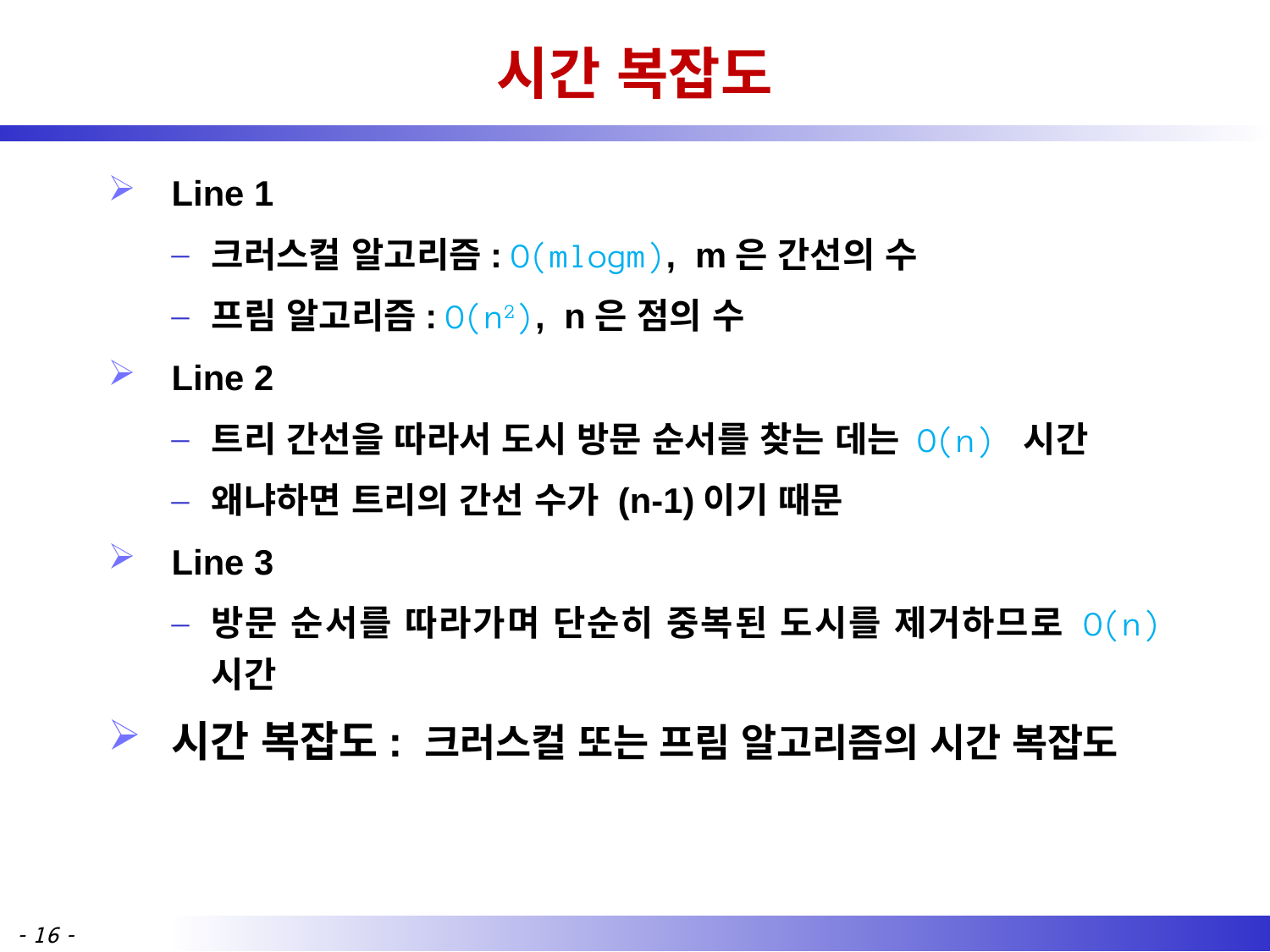

# 시간 복잡도
Line 1
크러스컬 알고리즘: O(mlogm),  m은 간선의 수
프림 알고리즘: O(n2),  n은 점의 수
Line 2
트리 간선을 따라서 도시 방문 순서를 찾는 데는 O(n) 시간
왜냐하면 트리의 간선 수가 (n-1)이기 때문
Line 3
방문 순서를 따라가며 단순히 중복된 도시를 제거하므로 O(n) 시간
시간 복잡도: 크러스컬 또는 프림 알고리즘의 시간 복잡도
- 16 -